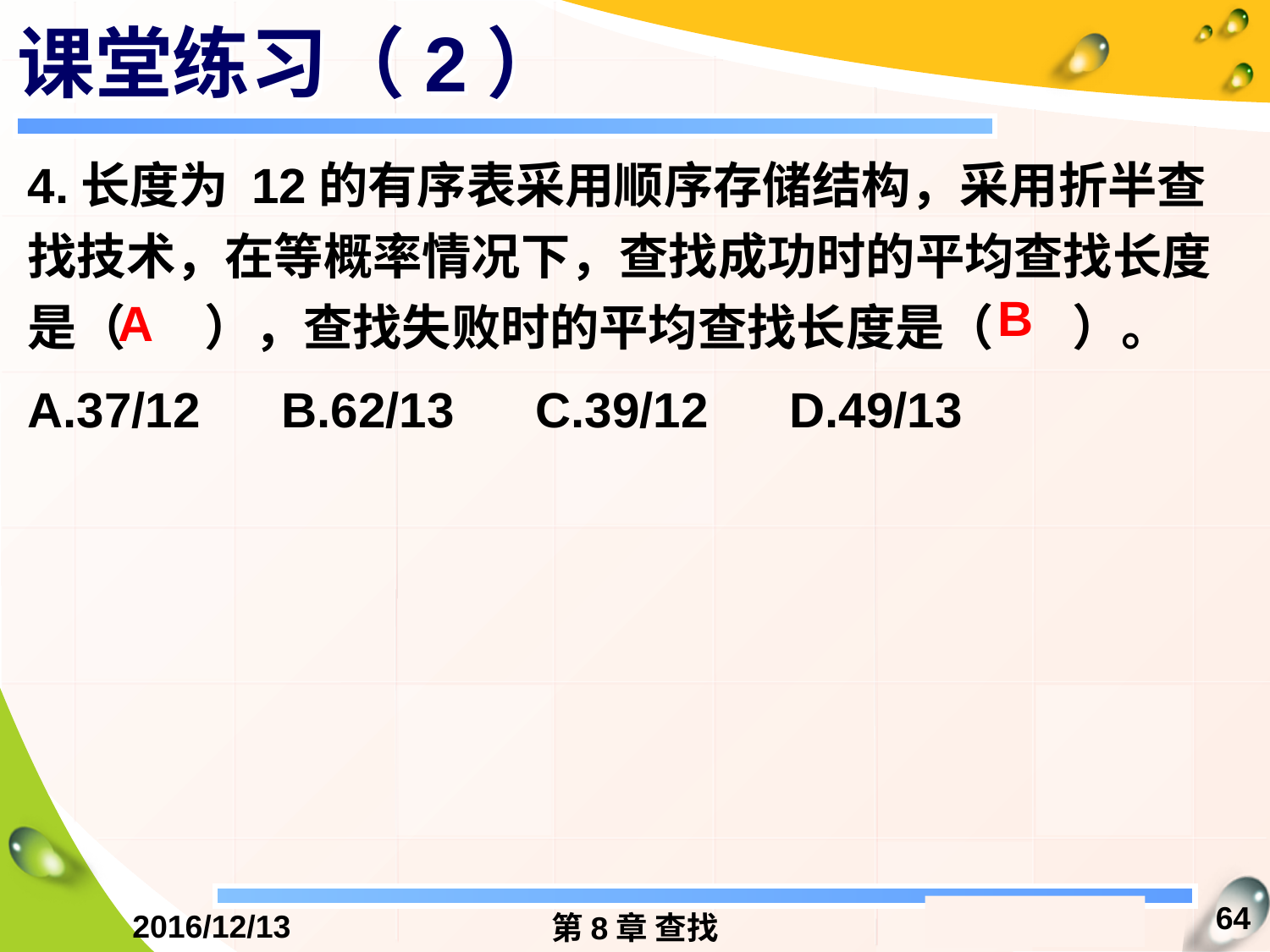

# 课堂练习（2）
4.长度为 12的有序表采用顺序存储结构，采用折半查找技术，在等概率情况下，查找成功时的平均查找长度是（       ），查找失败时的平均查找长度是（       ）。
A.37/12 	B.62/13 	C.39/12 	D.49/13

B
A
64
2016/12/13
第8章 查找